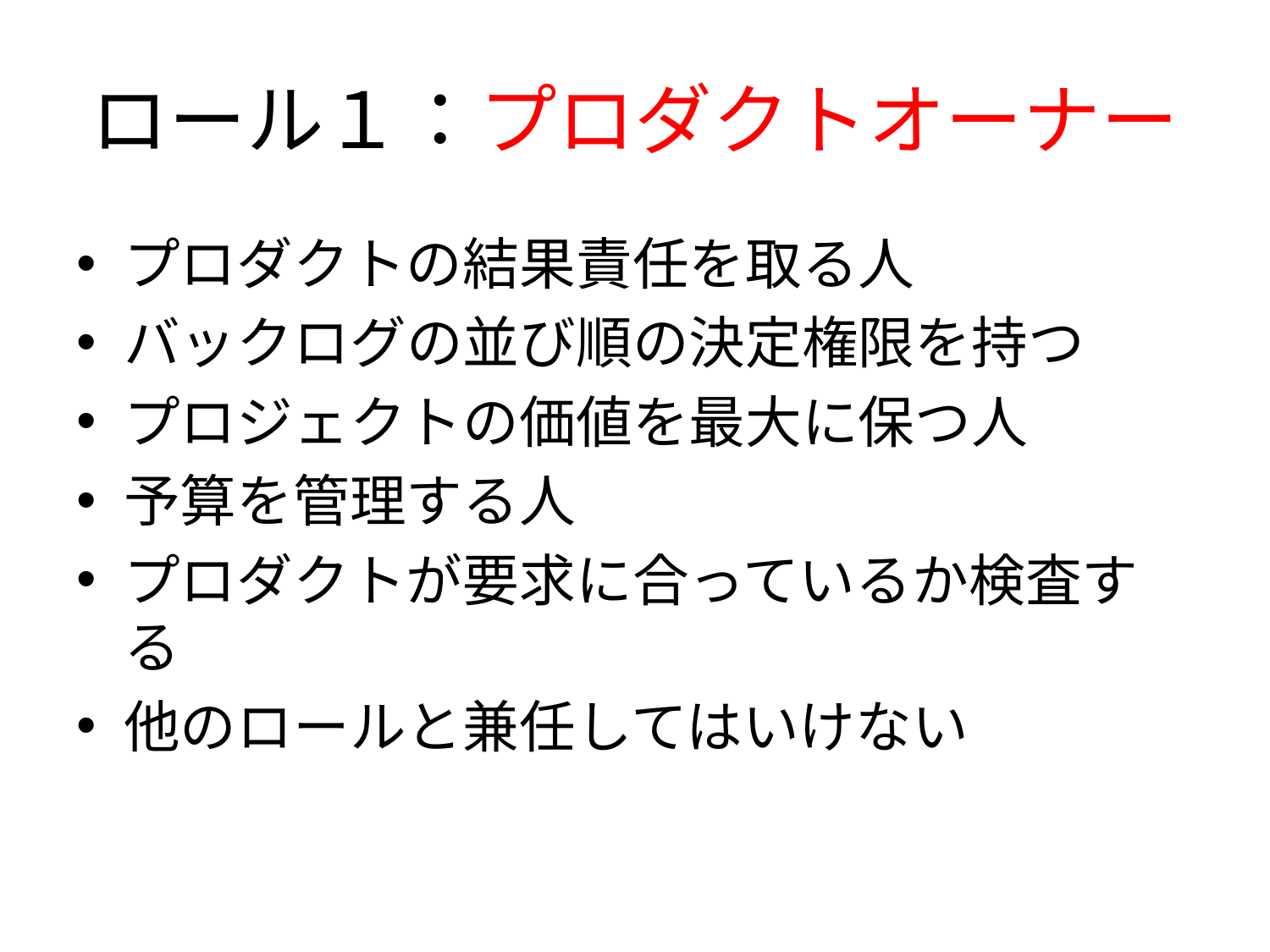

# ロール１：プロダクトオーナー
プロダクトの結果責任を取る人
バックログの並び順の決定権限を持つ
プロジェクトの価値を最大に保つ人
予算を管理する人
プロダクトが要求に合っているか検査する
他のロールと兼任してはいけない